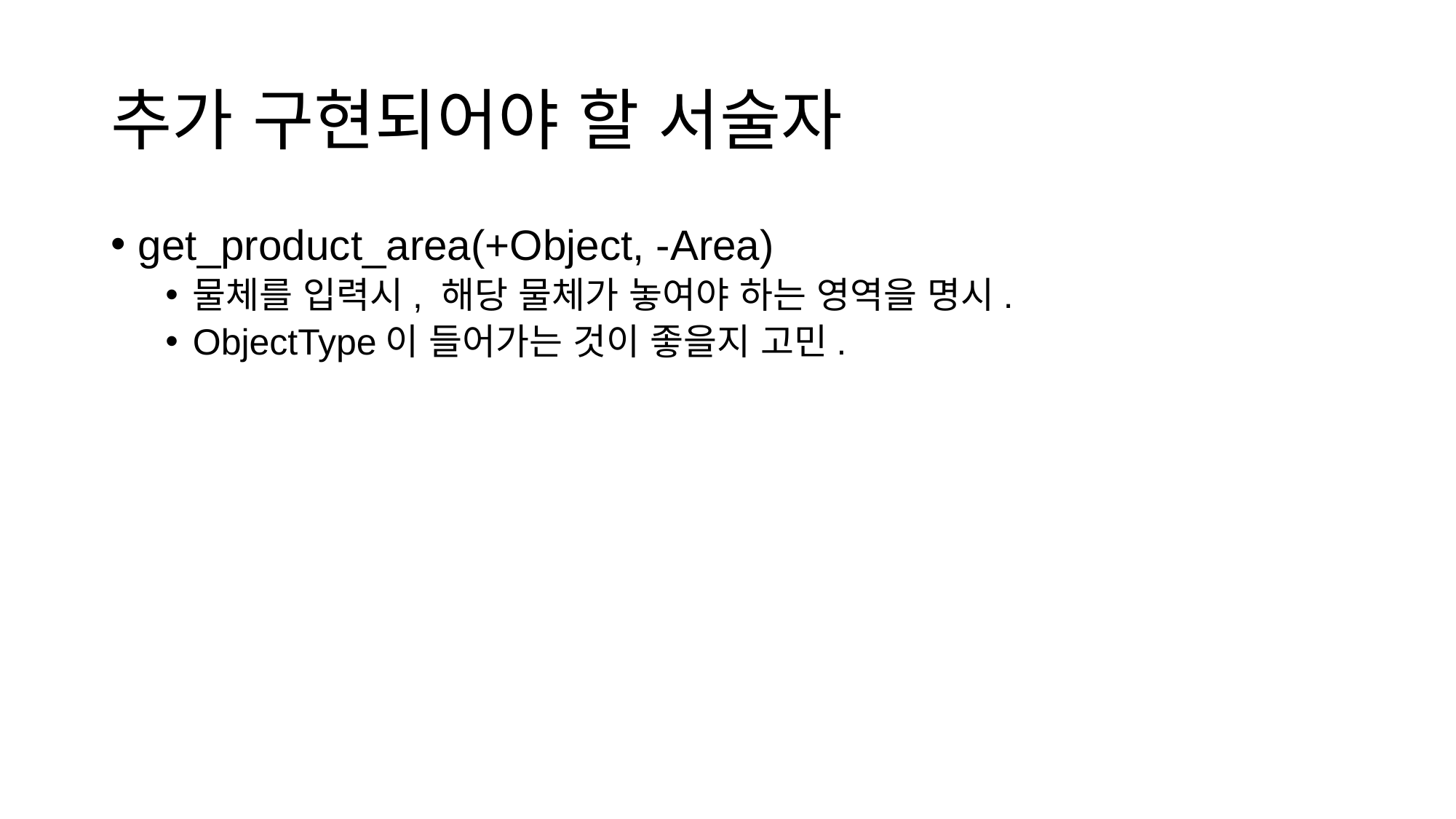

# 추가 구현되어야 할 서술자
get_product_area(+Object, -Area)
물체를 입력시, 해당 물체가 놓여야 하는 영역을 명시.
ObjectType이 들어가는 것이 좋을지 고민.